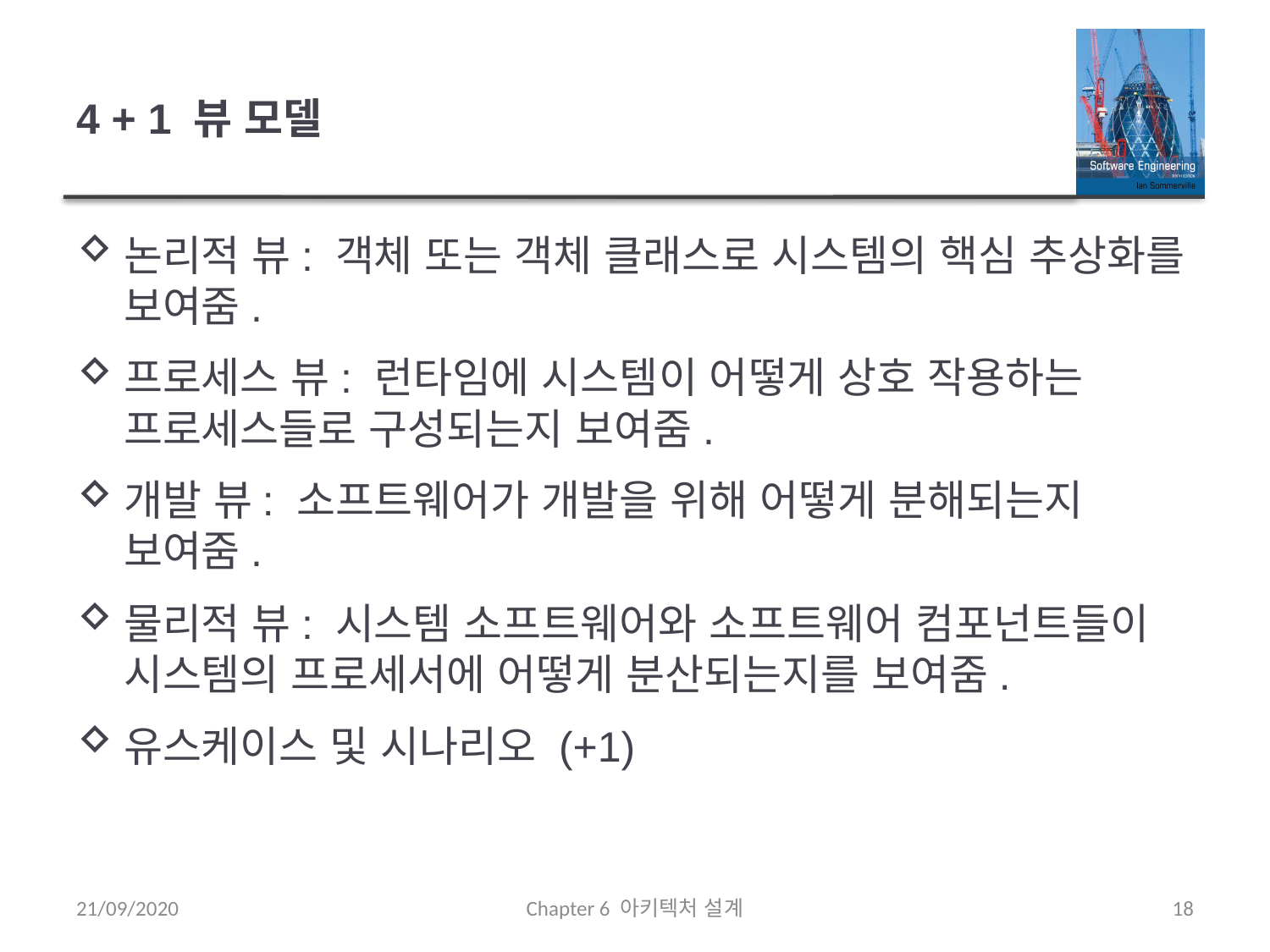

# 4 + 1 뷰 모델
논리적 뷰: 객체 또는 객체 클래스로 시스템의 핵심 추상화를 보여줌.
프로세스 뷰: 런타임에 시스템이 어떻게 상호 작용하는 프로세스들로 구성되는지 보여줌.
개발 뷰: 소프트웨어가 개발을 위해 어떻게 분해되는지 보여줌.
물리적 뷰: 시스템 소프트웨어와 소프트웨어 컴포넌트들이 시스템의 프로세서에 어떻게 분산되는지를 보여줌.
유스케이스 및 시나리오 (+1)

21/09/2020
Chapter 6 아키텍처 설계
18